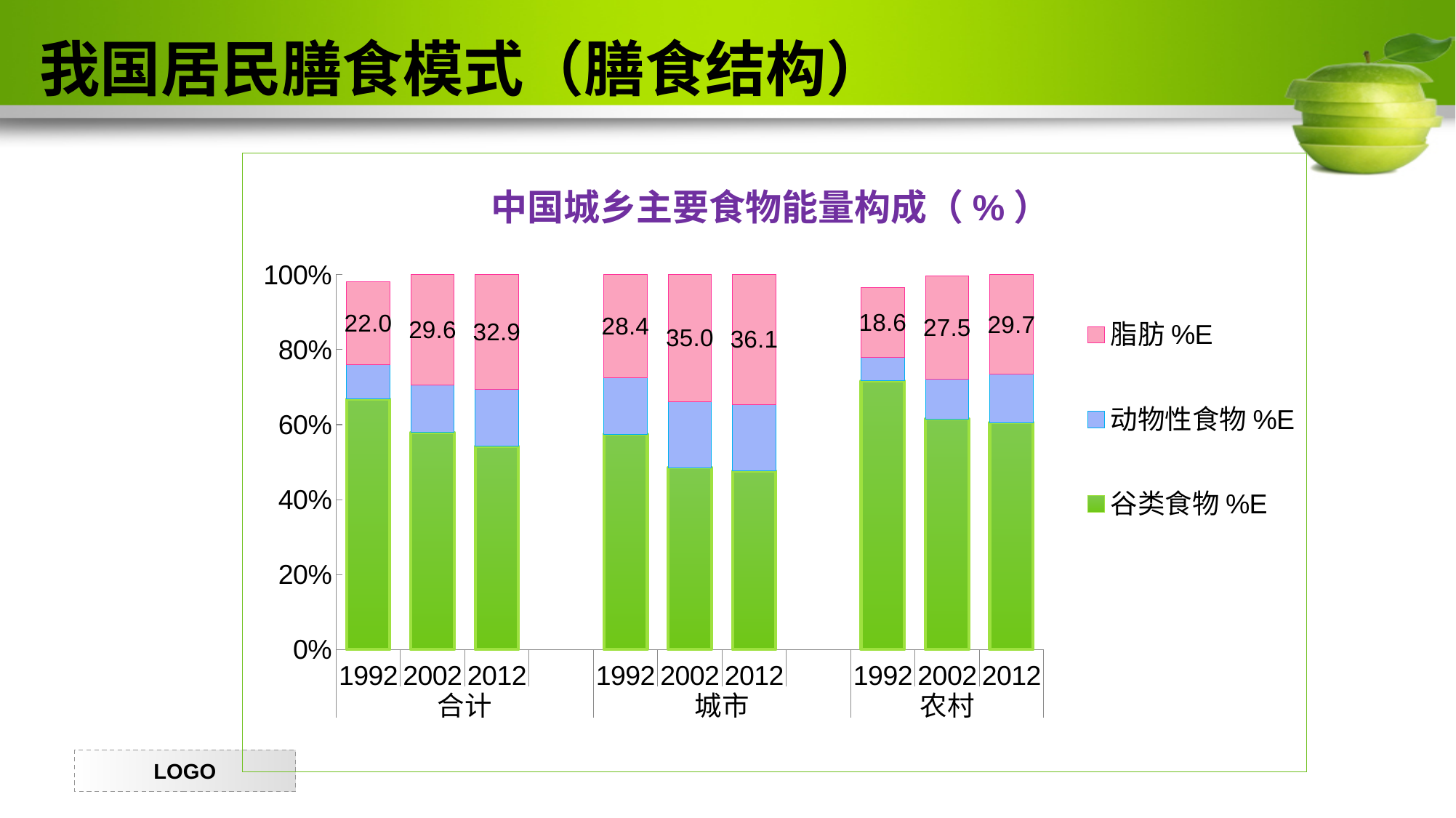

我国居民膳食模式（膳食结构）

### Chart

| Category | 谷类食物%E | 动物性食物%E | 脂肪%E |
|---|---|---|---|
| 1992 | 0.6680000000000035 | 0.09300000000000029 | 0.2200000000000001 |
| 2002 | 0.5790000000000006 | 0.126 | 0.2960000000000003 |
| 2012 | 0.542 | 0.1530000000000004 | 0.31500000000000133 |
|  | None | None | None |
| 1992 | 0.574 | 0.1520000000000004 | 0.2840000000000003 |
| 2002 | 0.4850000000000003 | 0.1760000000000002 | 0.3500000000000003 |
| 2012 | 0.4760000000000003 | 0.1780000000000002 | 0.3550000000000003 |
|  | None | None | None |
| 1992 | 0.7170000000000006 | 0.06200000000000012 | 0.18600000000000044 |
| 2002 | 0.6150000000000027 | 0.10700000000000012 | 0.275 |
| 2012 | 0.6050000000000006 | 0.129 | 0.277 |
中国城乡主要食物能量构成（%）